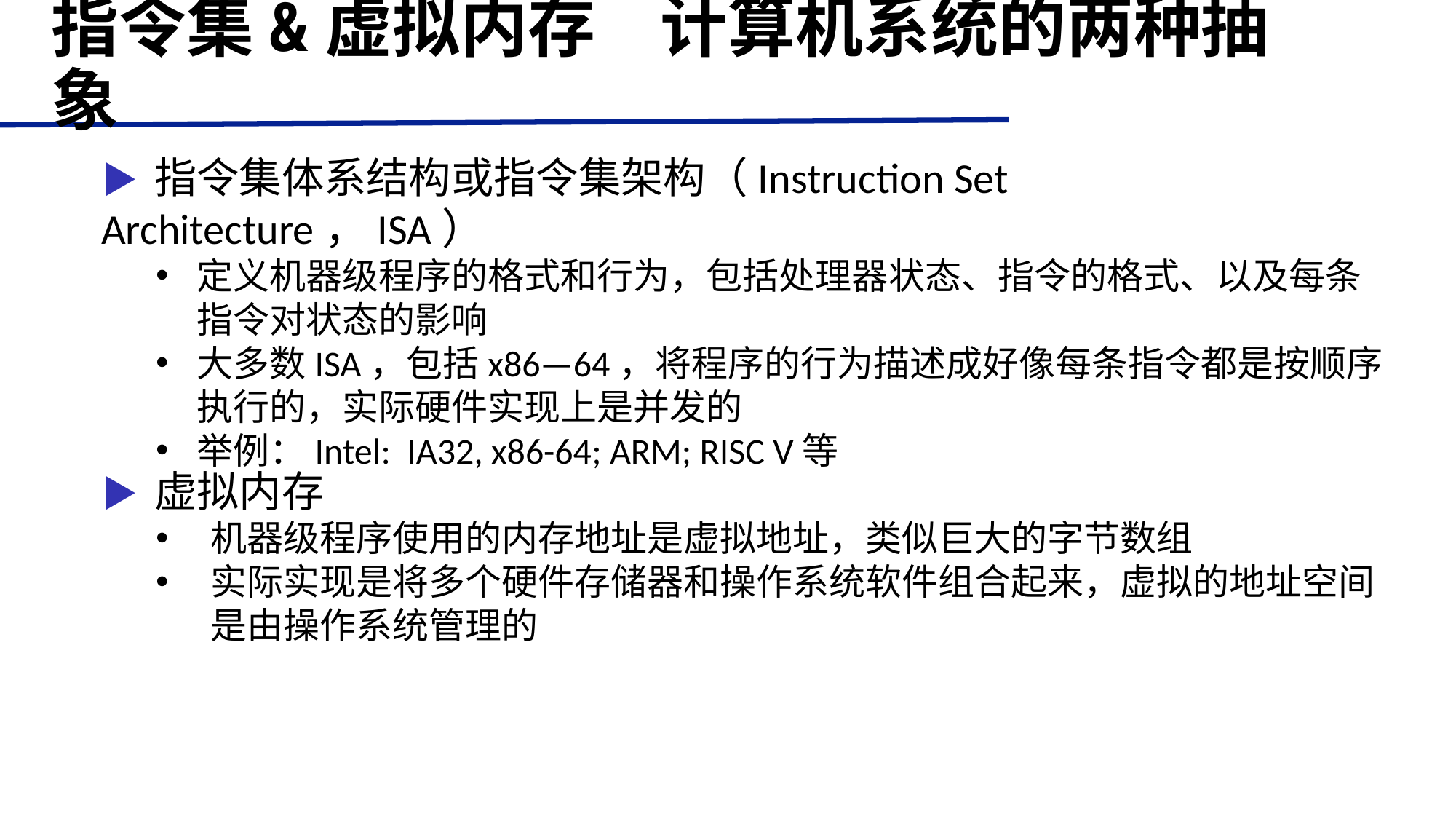

# 指令集&虚拟内存	计算机系统的两种抽象
▶ 指令集体系结构或指令集架构（Instruction Set Architecture，ISA）
定义机器级程序的格式和行为，包括处理器状态、指令的格式、以及每条指令对状态的影响
大多数ISA，包括x86—64，将程序的行为描述成好像每条指令都是按顺序执行的，实际硬件实现上是并发的
举例：Intel:  IA32, x86-64; ARM; RISC V等

▶ 虚拟内存
机器级程序使用的内存地址是虚拟地址，类似巨大的字节数组
实际实现是将多个硬件存储器和操作系统软件组合起来，虚拟的地址空间是由操作系统管理的